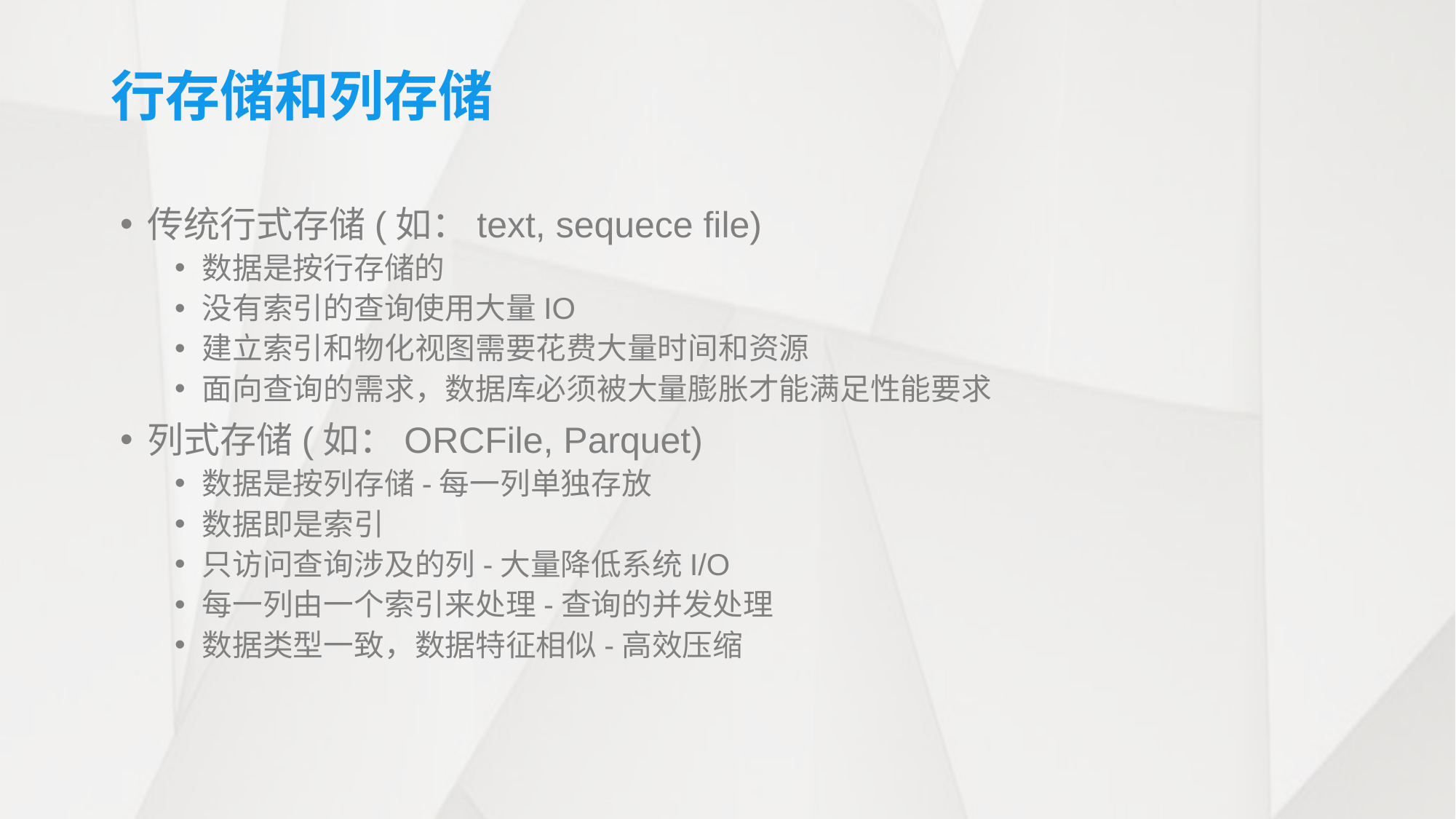

# 行存储和列存储
传统行式存储(如：text, sequece file)
数据是按行存储的
没有索引的查询使用大量IO
建立索引和物化视图需要花费大量时间和资源
面向查询的需求，数据库必须被大量膨胀才能满足性能要求
列式存储(如：ORCFile, Parquet)
数据是按列存储-每一列单独存放
数据即是索引
只访问查询涉及的列-大量降低系统I/O
每一列由一个索引来处理-查询的并发处理
数据类型一致，数据特征相似-高效压缩